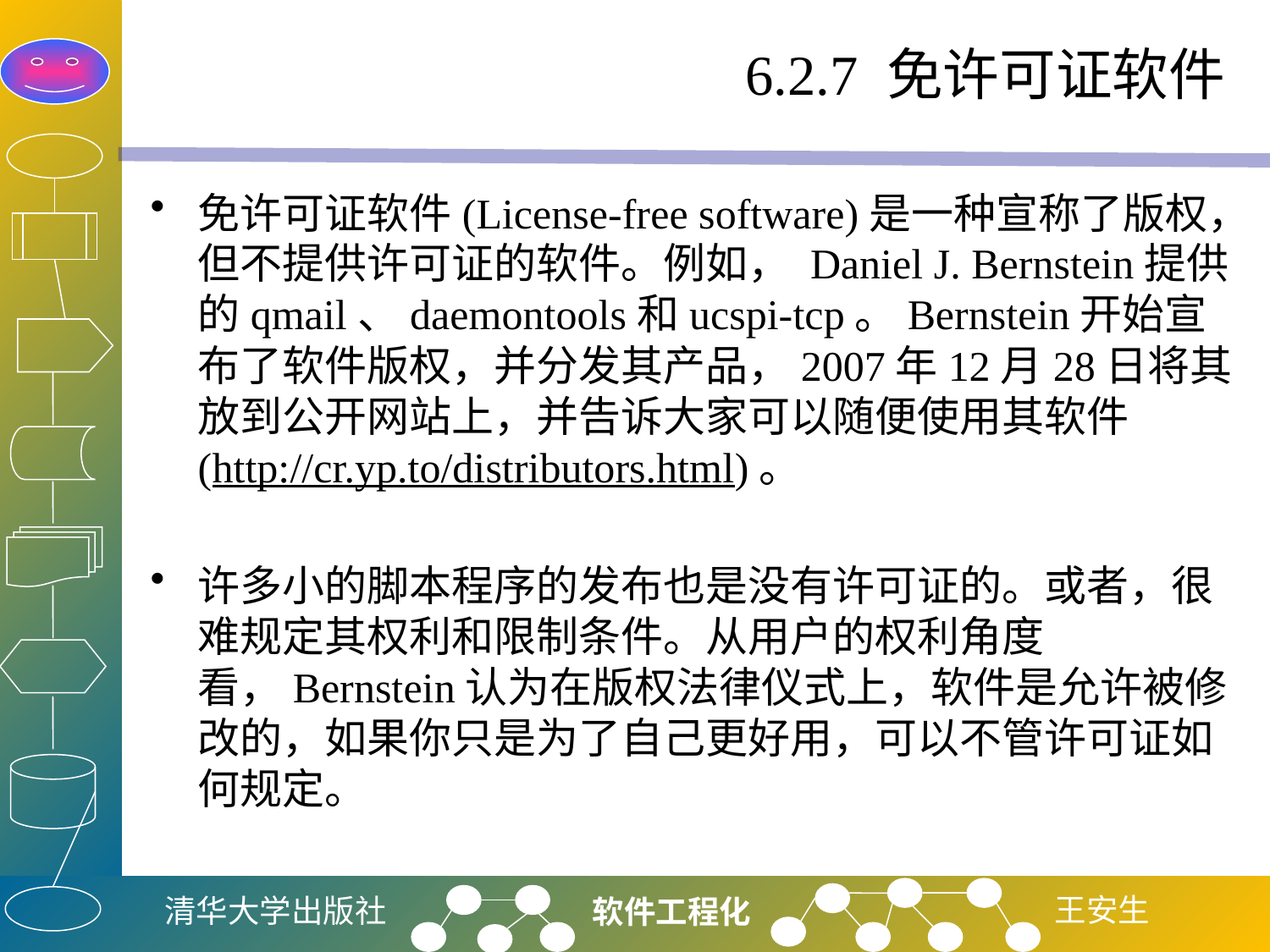

# 6.2.7 免许可证软件
免许可证软件(License-free software)是一种宣称了版权，但不提供许可证的软件。例如， Daniel J. Bernstein提供的qmail、daemontools和ucspi-tcp。Bernstein开始宣布了软件版权，并分发其产品，2007年12月28日将其放到公开网站上，并告诉大家可以随便使用其软件(http://cr.yp.to/distributors.html)。

许多小的脚本程序的发布也是没有许可证的。或者，很难规定其权利和限制条件。从用户的权利角度看，Bernstein认为在版权法律仪式上，软件是允许被修改的，如果你只是为了自己更好用，可以不管许可证如何规定。